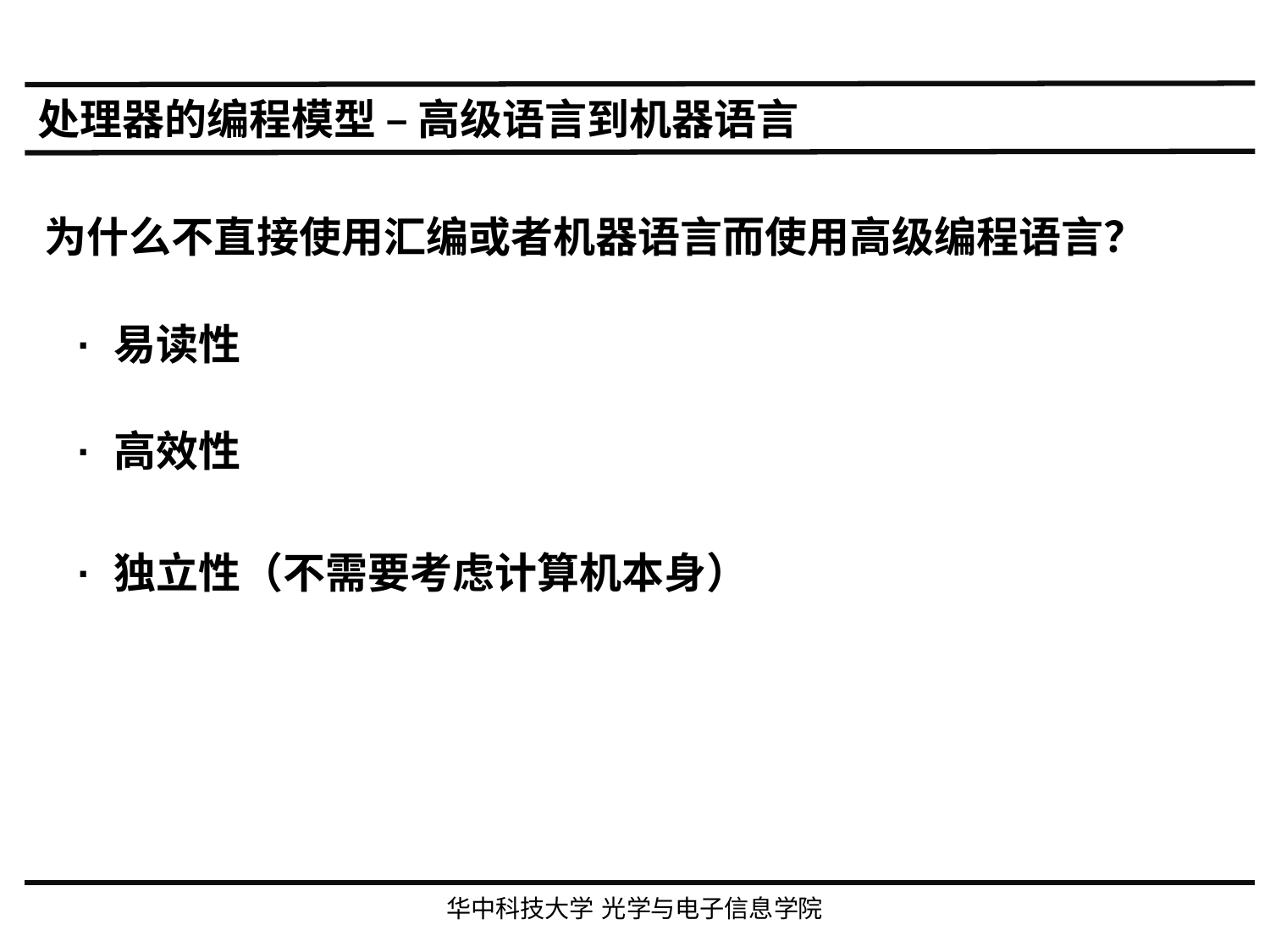

处理器的编程模型 – 高级语言到机器语言
为什么不直接使用汇编或者机器语言而使用高级编程语言？
· 易读性
· 高效性
· 独立性（不需要考虑计算机本身）
华中科技大学 光学与电子信息学院